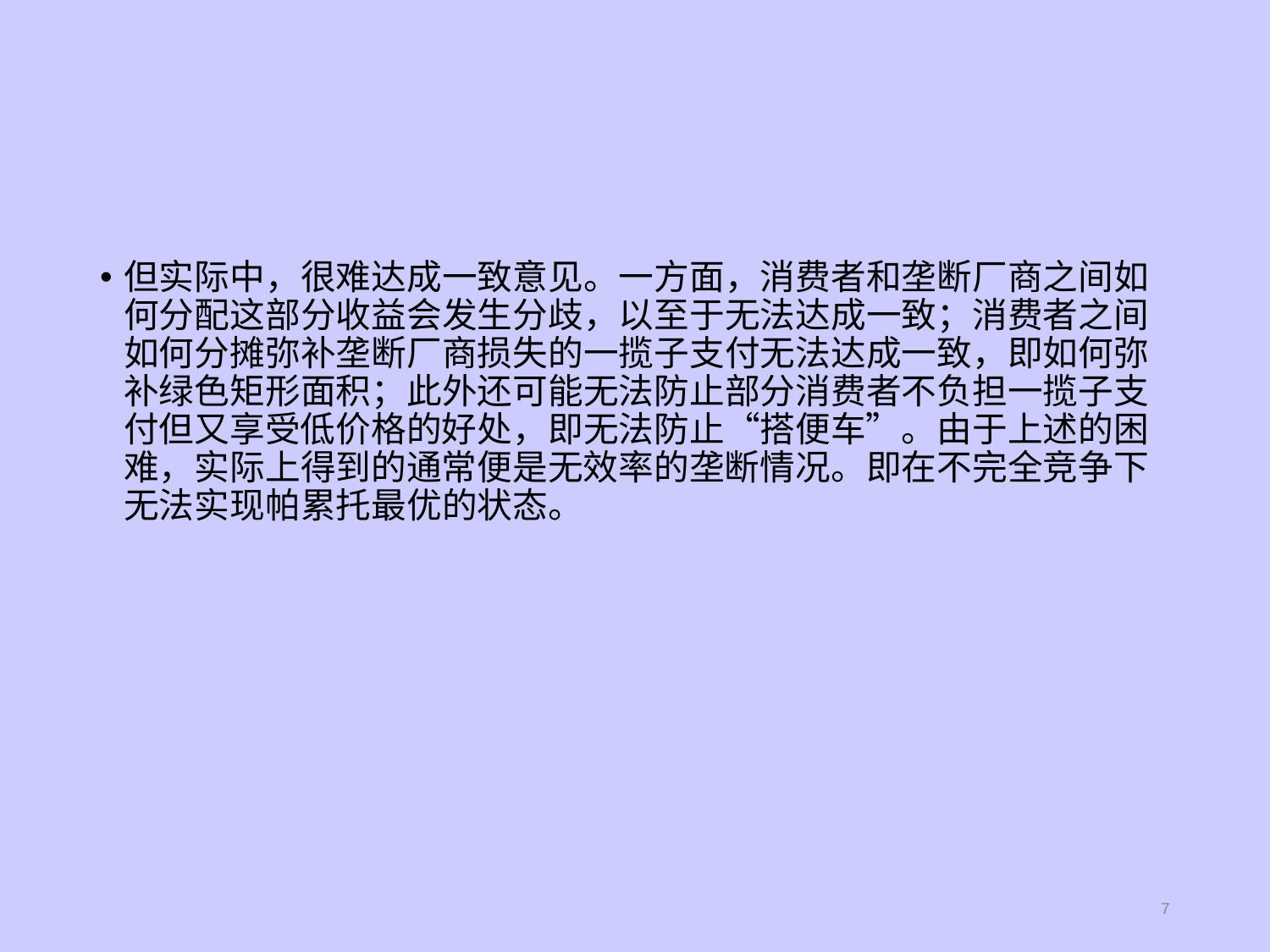

#
但实际中，很难达成一致意见。一方面，消费者和垄断厂商之间如何分配这部分收益会发生分歧，以至于无法达成一致；消费者之间如何分摊弥补垄断厂商损失的一揽子支付无法达成一致，即如何弥补绿色矩形面积；此外还可能无法防止部分消费者不负担一揽子支付但又享受低价格的好处，即无法防止“搭便车”。由于上述的困难，实际上得到的通常便是无效率的垄断情况。即在不完全竞争下无法实现帕累托最优的状态。
7